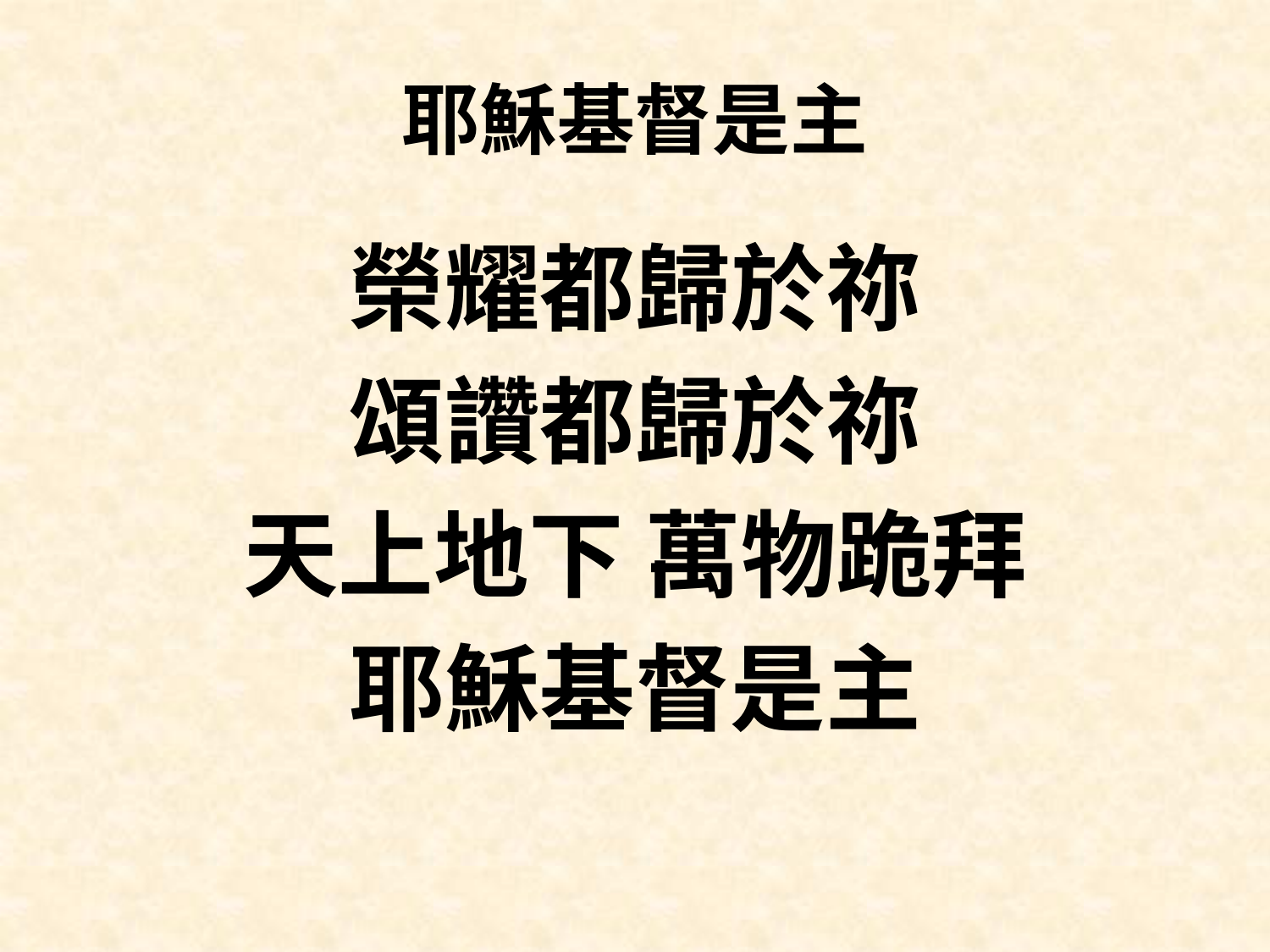

# 耶穌基督是主
榮耀都歸於祢
頌讚都歸於祢
天上地下 萬物跪拜
耶穌基督是主